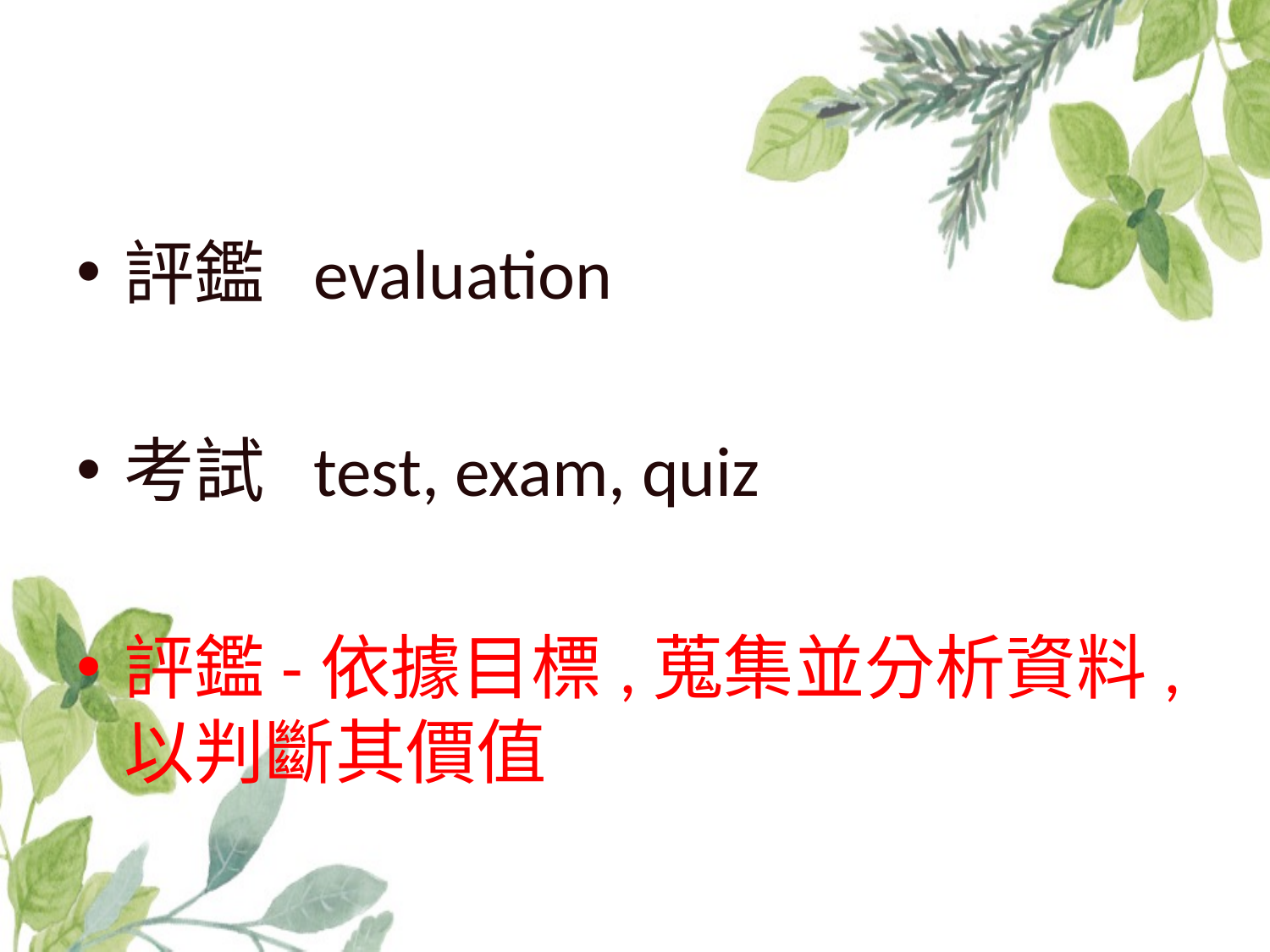

#
評鑑  evaluation

考試  test, exam, quiz

評鑑-依據目標,蒐集並分析資料,以判斷其價值